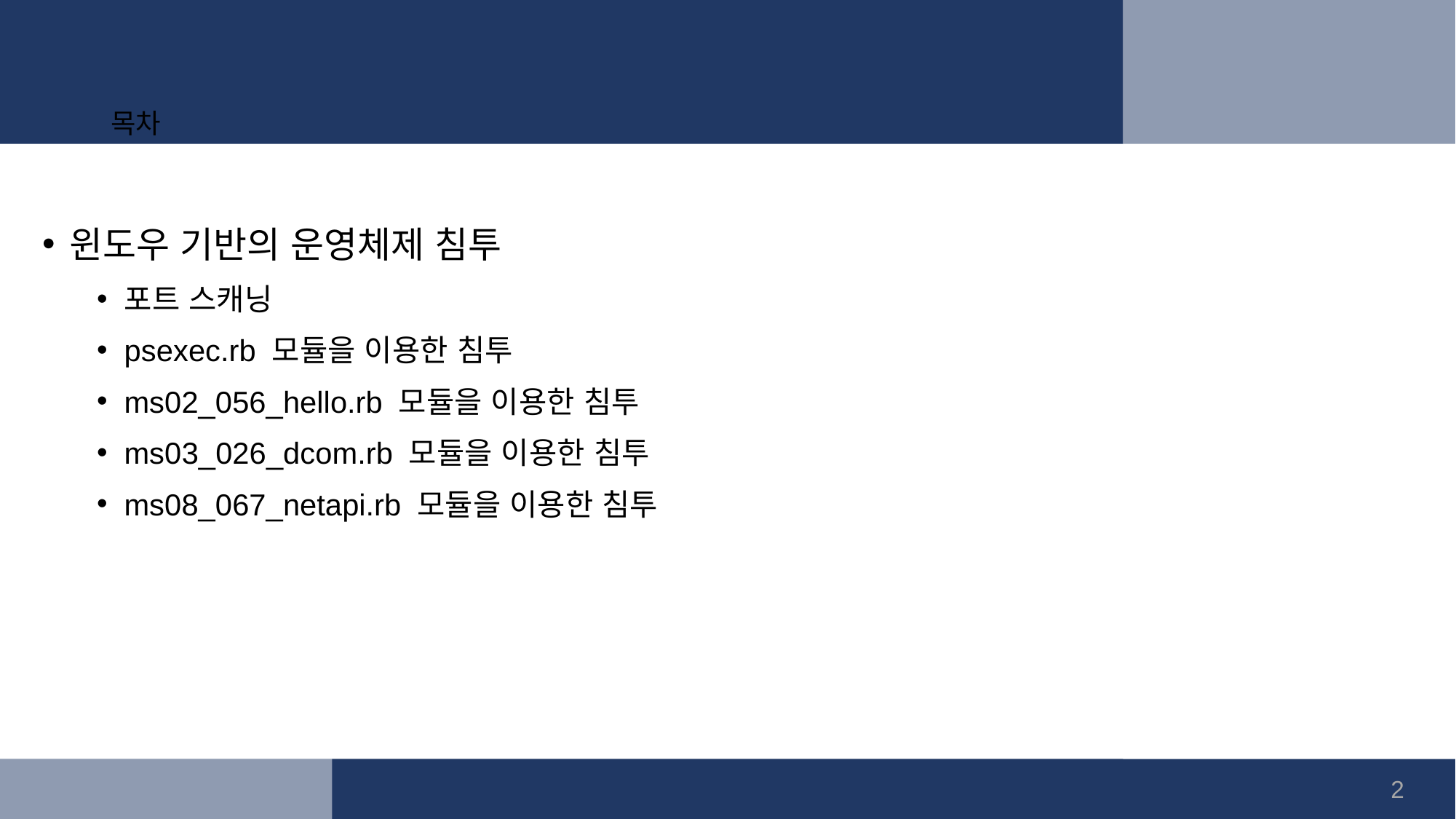

# 목차
윈도우 기반의 운영체제 침투
포트 스캐닝
psexec.rb 모듈을 이용한 침투
ms02_056_hello.rb 모듈을 이용한 침투
ms03_026_dcom.rb 모듈을 이용한 침투
ms08_067_netapi.rb 모듈을 이용한 침투

2